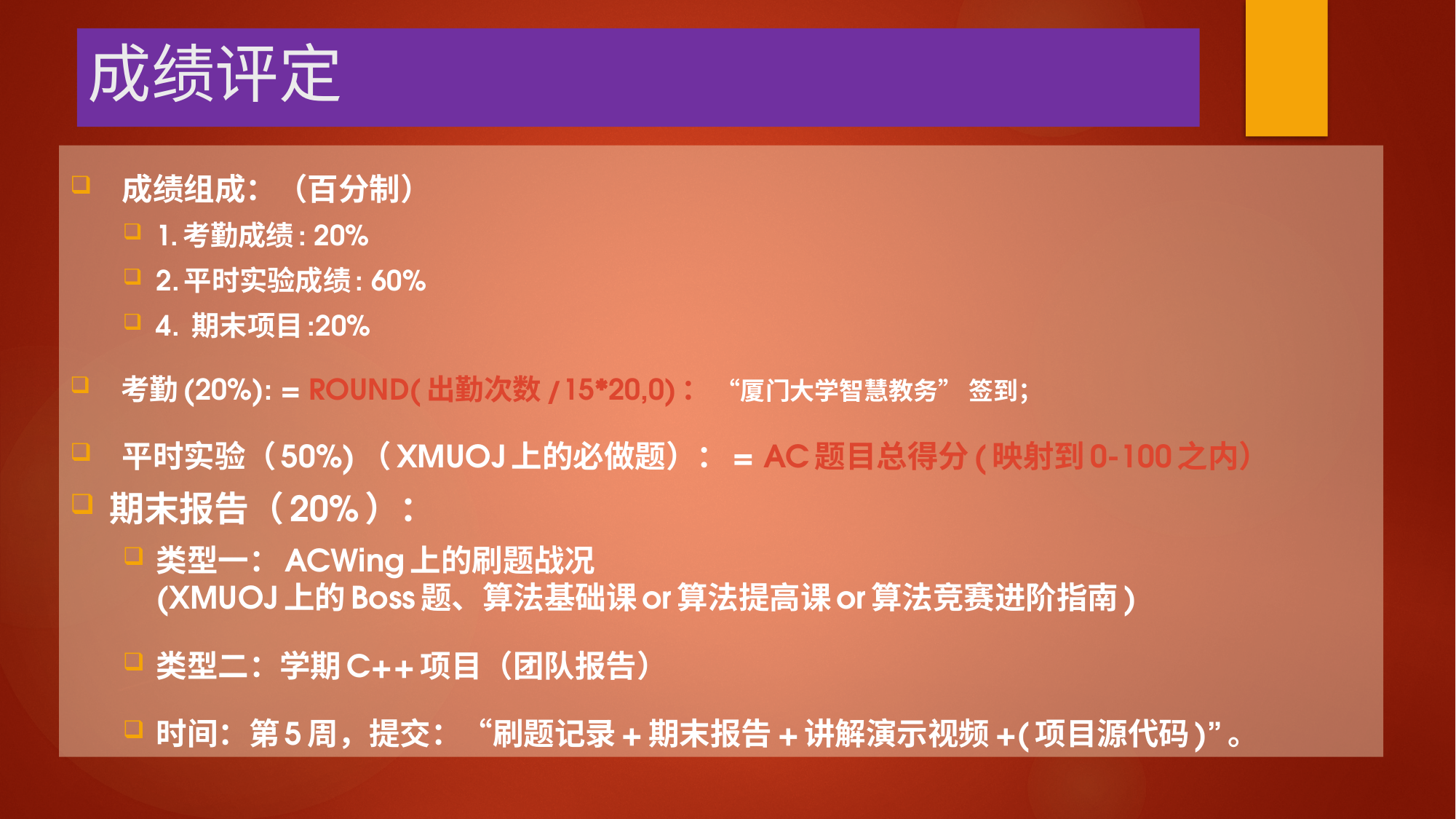

# 成绩评定
 成绩组成：（百分制）
1.考勤成绩: 20%
2.平时实验成绩: 60%
4. 期末项目:20%
 考勤(20%): = ROUND(出勤次数/15*20,0)： “厦门大学智慧教务” 签到；
 平时实验（50%)（XMUOJ上的必做题）：= AC题目总得分(映射到0-100之内）
期末报告（20%）：
类型一：ACWing上的刷题战况
(XMUOJ上的Boss题、算法基础课or算法提高课or算法竞赛进阶指南)
类型二：学期C++项目（团队报告）
时间：第5周，提交：“刷题记录+期末报告+讲解演示视频+(项目源代码)”。